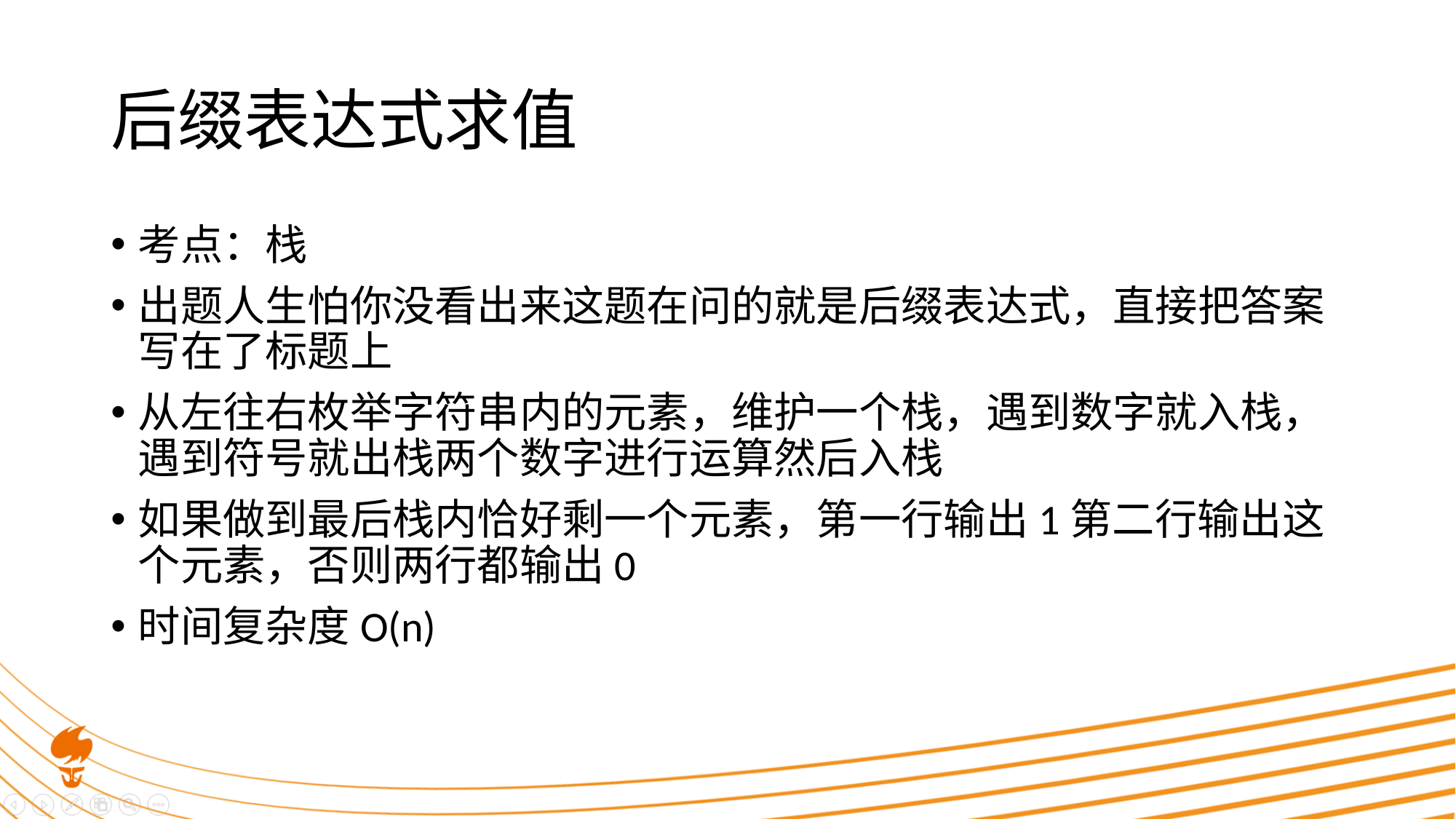

# 后缀表达式求值
考点：栈
出题人生怕你没看出来这题在问的就是后缀表达式，直接把答案写在了标题上
从左往右枚举字符串内的元素，维护一个栈，遇到数字就入栈，遇到符号就出栈两个数字进行运算然后入栈
如果做到最后栈内恰好剩一个元素，第一行输出1第二行输出这个元素，否则两行都输出0
时间复杂度O(n)